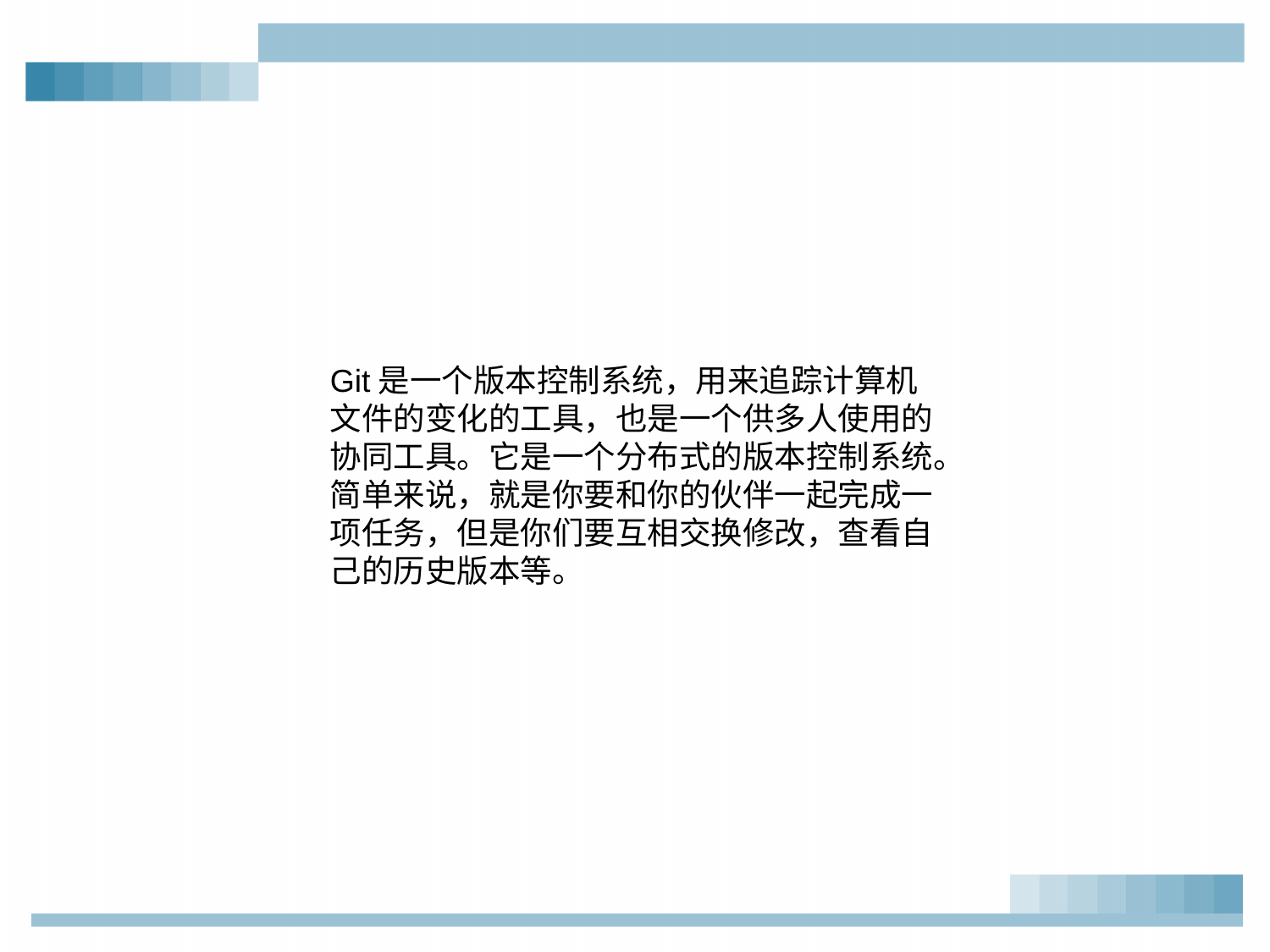

Git是一个版本控制系统，用来追踪计算机文件的变化的工具，也是一个供多人使用的协同工具。它是一个分布式的版本控制系统。简单来说，就是你要和你的伙伴一起完成一项任务，但是你们要互相交换修改，查看自己的历史版本等。